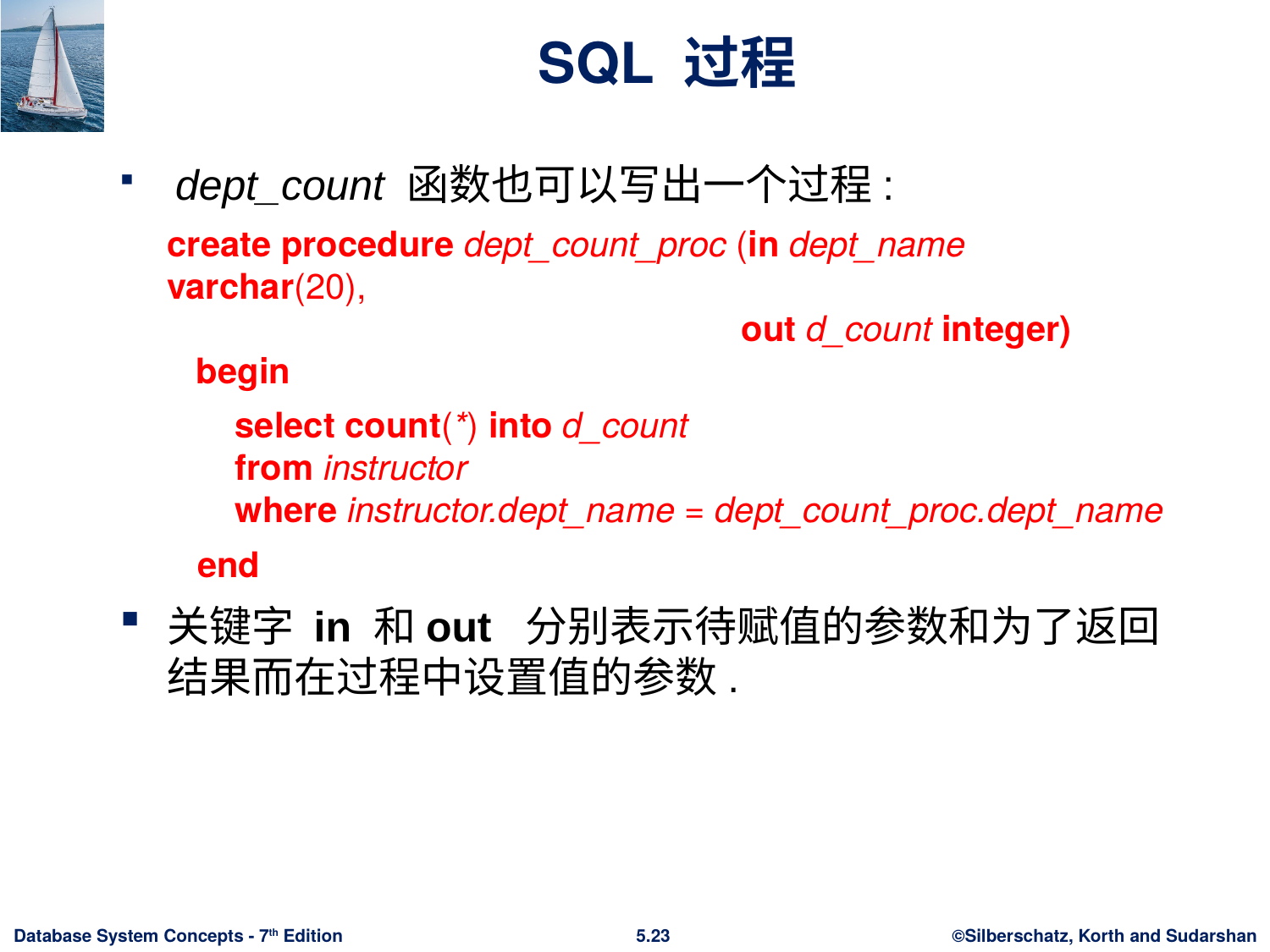

# SQL 过程
 dept_count 函数也可以写出一个过程:
	create procedure dept_count_proc (in dept_name varchar(20),
                                                           out d_count integer)
   begin
	       select count(*) into d_count
       from instructor
       where instructor.dept_name = dept_count_proc.dept_name
        end
关键字 in 和out  分别表示待赋值的参数和为了返回结果而在过程中设置值的参数.